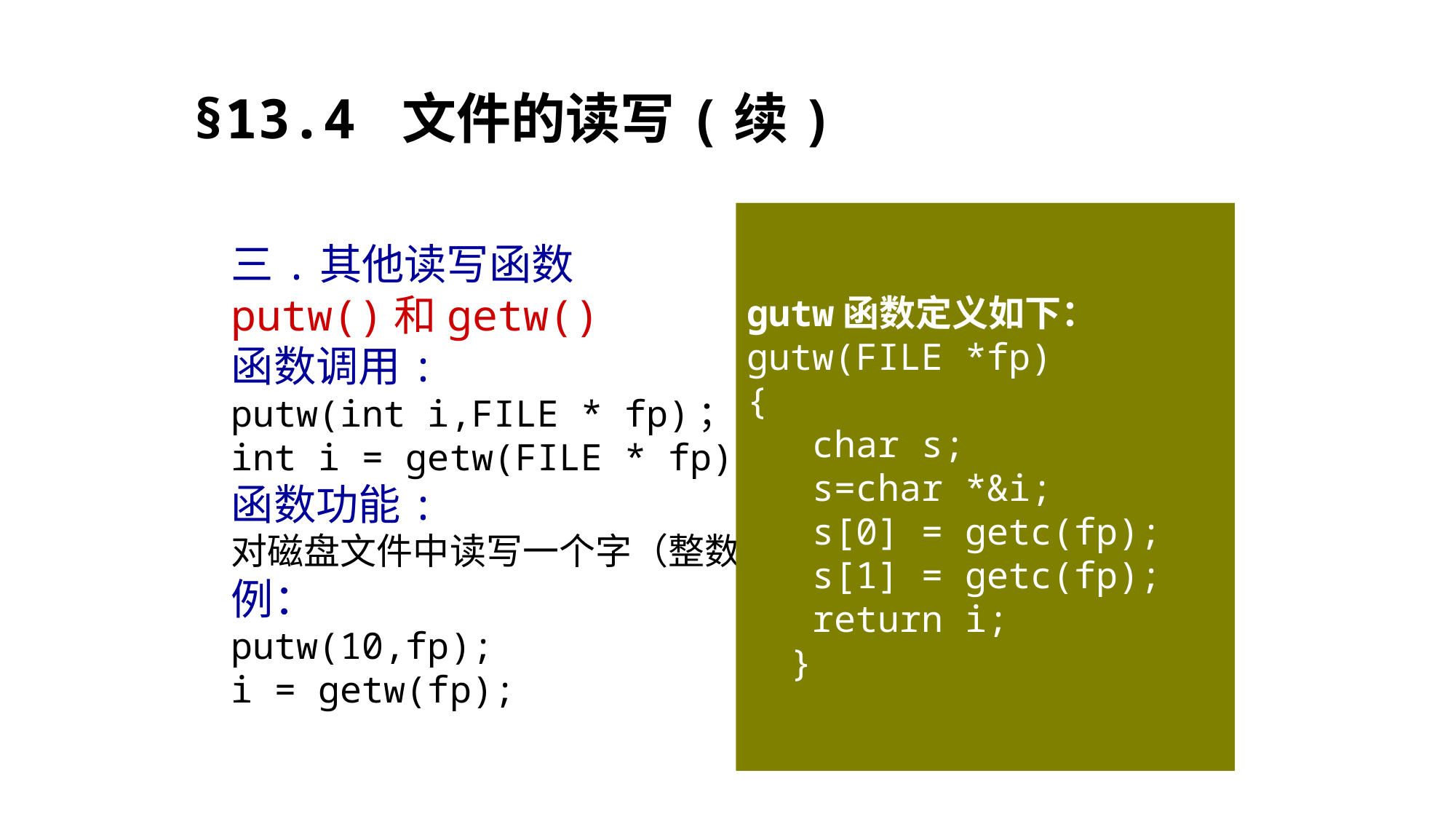

§13.4 文件的读写(续)
三.其他读写函数
putw()和getw()
函数调用:
putw(int i,FILE * fp)；
int i = getw(FILE * fp)；
函数功能:
对磁盘文件中读写一个字（整数）。
例：
putw(10,fp);
i = getw(fp);
putw函数定义如下：
putw(int I,FILE *fp)
{
   char s;
   s=&I;
   putc(s[0],fp);
   putc(s[1],fp);
   return i;
  }
gutw函数定义如下：
gutw(FILE *fp)
{
   char s;
   s=char *&i;
   s[0] = getc(fp);
   s[1] = getc(fp);
   return i;
  }